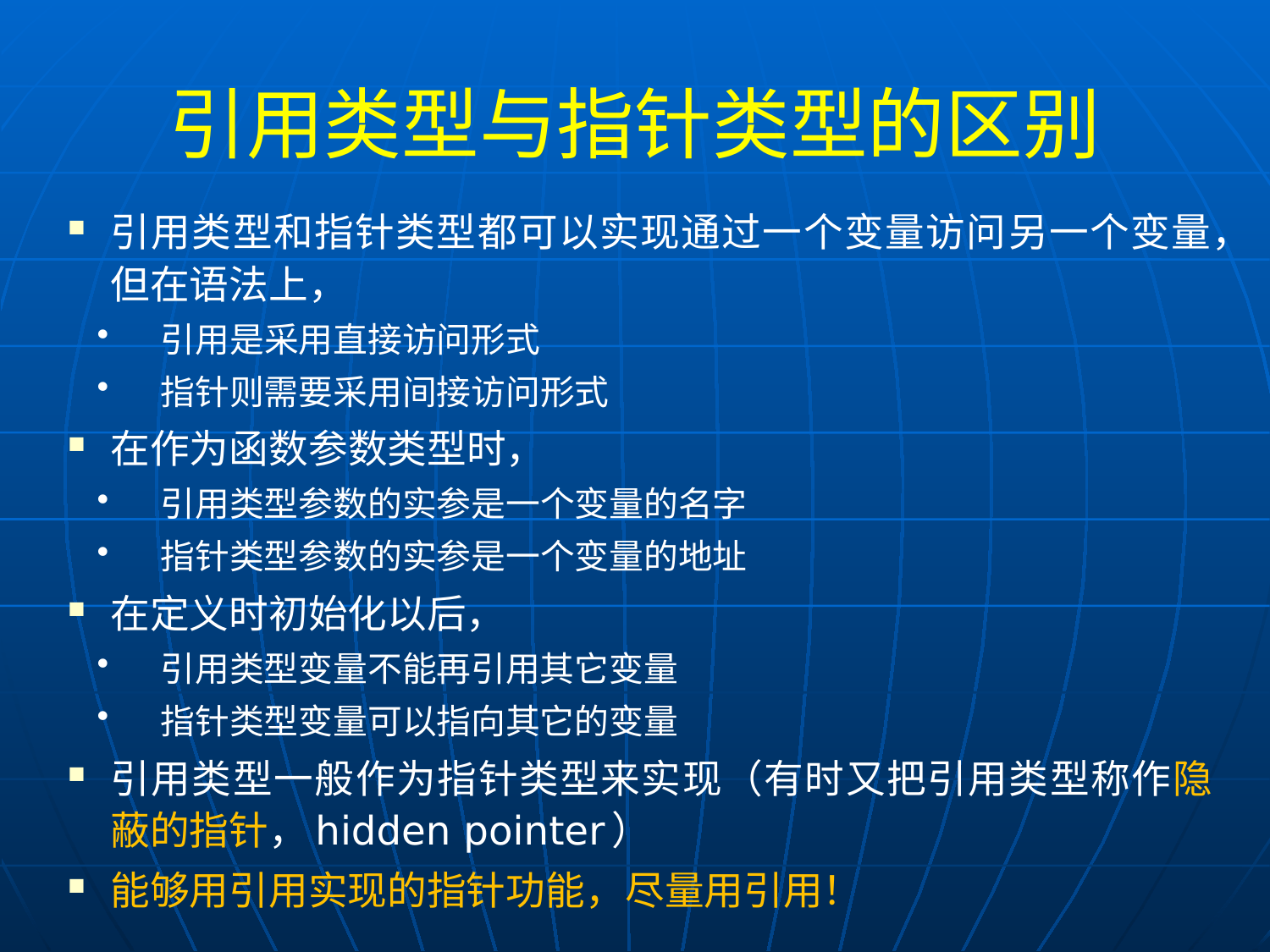

# 引用类型与指针类型的区别
引用类型和指针类型都可以实现通过一个变量访问另一个变量，但在语法上，
引用是采用直接访问形式
指针则需要采用间接访问形式
在作为函数参数类型时，
引用类型参数的实参是一个变量的名字
指针类型参数的实参是一个变量的地址
在定义时初始化以后，
引用类型变量不能再引用其它变量
指针类型变量可以指向其它的变量
引用类型一般作为指针类型来实现（有时又把引用类型称作隐蔽的指针，hidden pointer）
能够用引用实现的指针功能，尽量用引用！